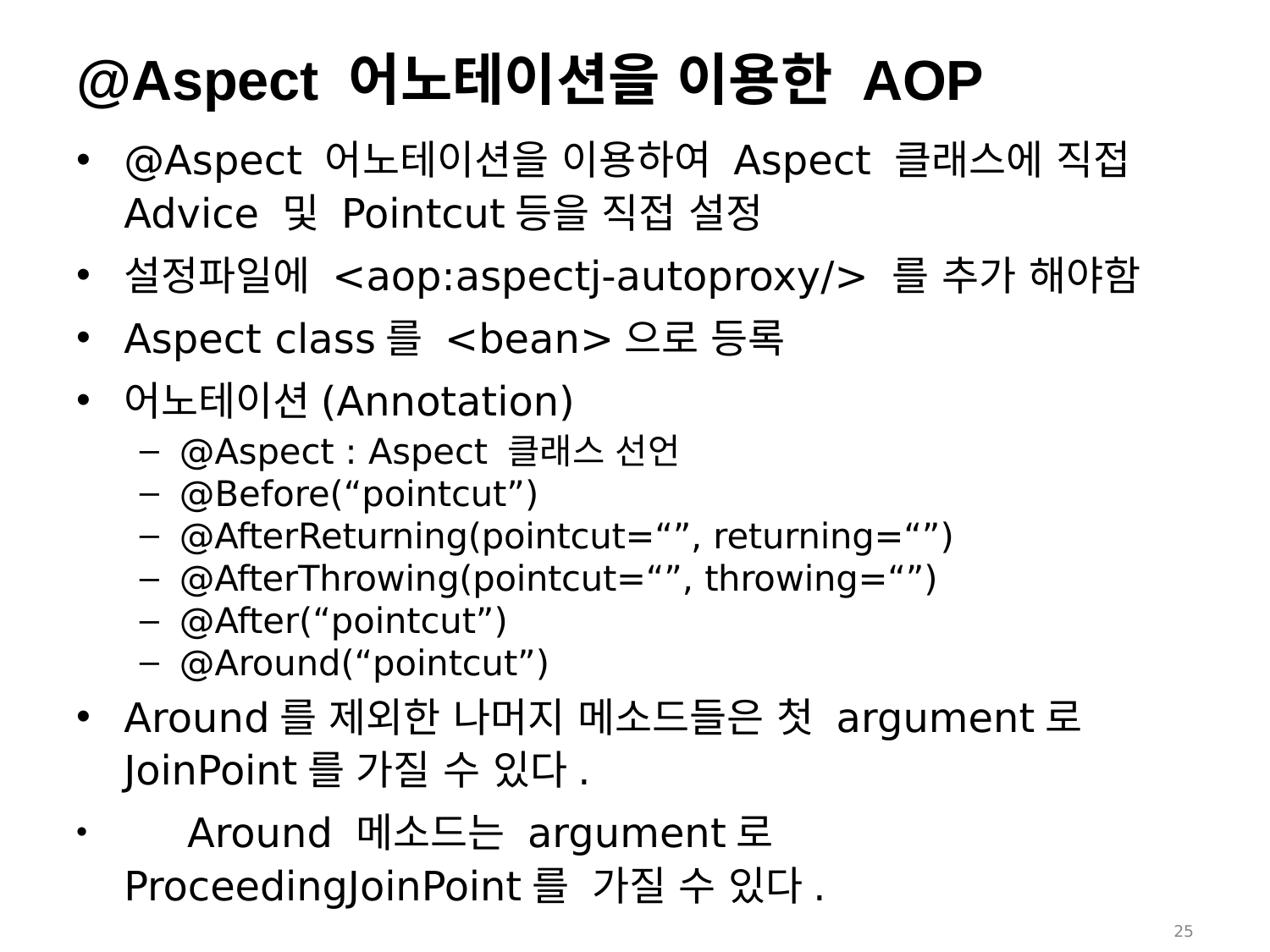

# @Aspect 어노테이션을 이용한 AOP
@Aspect 어노테이션을 이용하여 Aspect 클래스에 직접
Advice 및 Pointcut등을 직접 설정
설정파일에 <aop:aspectj-autoproxy/> 를 추가 해야함
Aspect class를 <bean>으로 등록
어노테이션(Annotation)
@Aspect : Aspect 클래스 선언
@Before(“pointcut”)
@AfterReturning(pointcut=“”, returning=“”)
@AfterThrowing(pointcut=“”, throwing=“”)
@After(“pointcut”)
@Around(“pointcut”)
Around를 제외한 나머지 메소드들은 첫 argument로  JoinPoint를 가질 수 있다.
	Around 메소드는 argument로 ProceedingJoinPoint를  가질 수 있다.
25